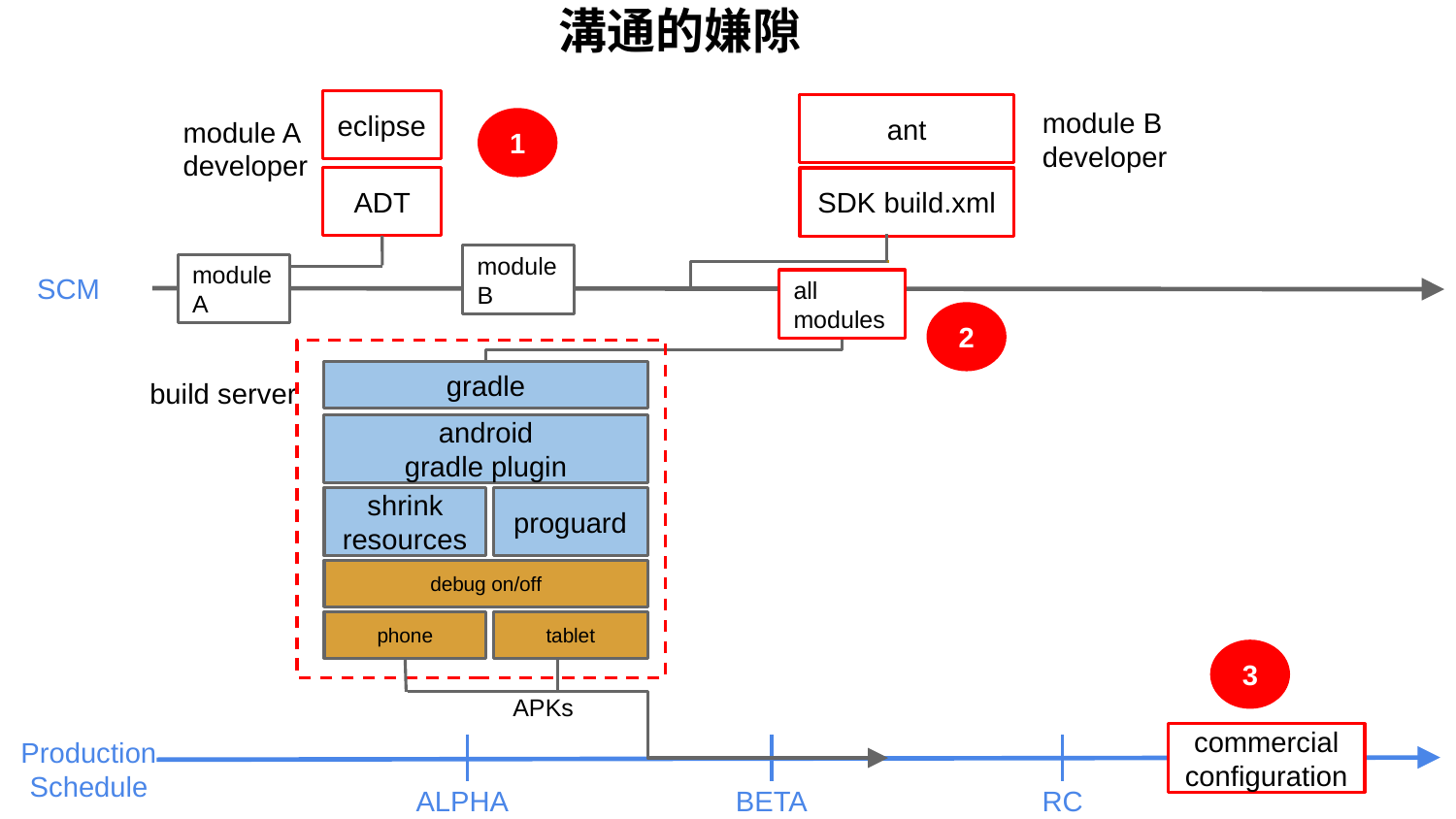

# 溝通的嫌隙
module B
developer
eclipse
ant
module A
developer
1
ADT
SDK build.xml
module B
module A
SCM
all
modules
2

build server
gradle
android
gradle plugin
shrink
resources
proguard
debug on/off
phone
tablet
3
APKs
Production
Schedule
commercial
configuration
ALPHA
BETA
RC